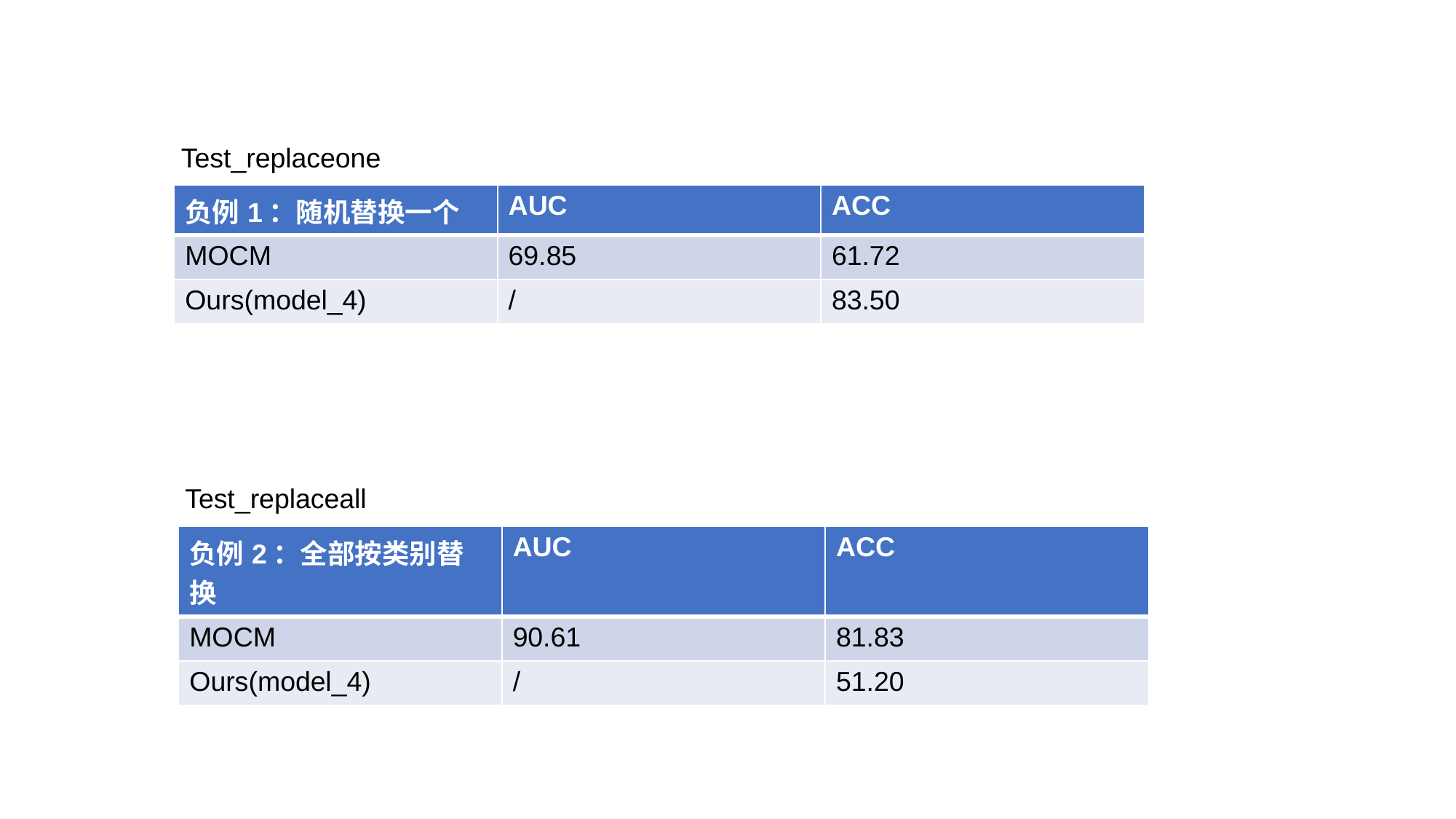

Test_replaceone
| 负例1：随机替换一个 | AUC | ACC |
| --- | --- | --- |
| MOCM | 69.85 | 61.72 |
| Ours(model\_4) | / | 83.50 |
Test_replaceall
| 负例2：全部按类别替换 | AUC | ACC |
| --- | --- | --- |
| MOCM | 90.61 | 81.83 |
| Ours(model\_4) | / | 51.20 |